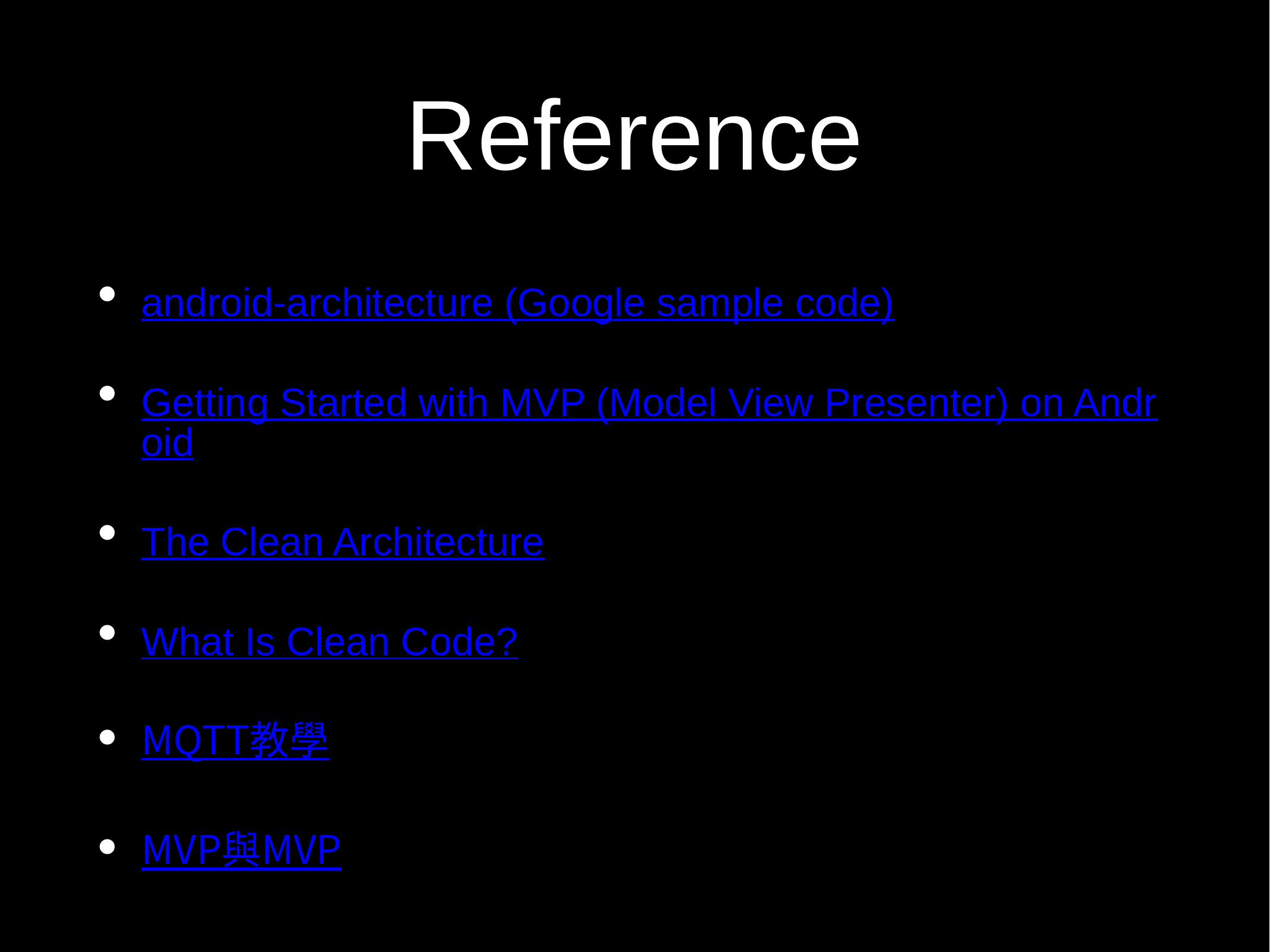

# Reference
android-architecture (Google sample code)
Getting Started with MVP (Model View Presenter) on Android
The Clean Architecture
What Is Clean Code?
MQTT教學
MVP與MVP